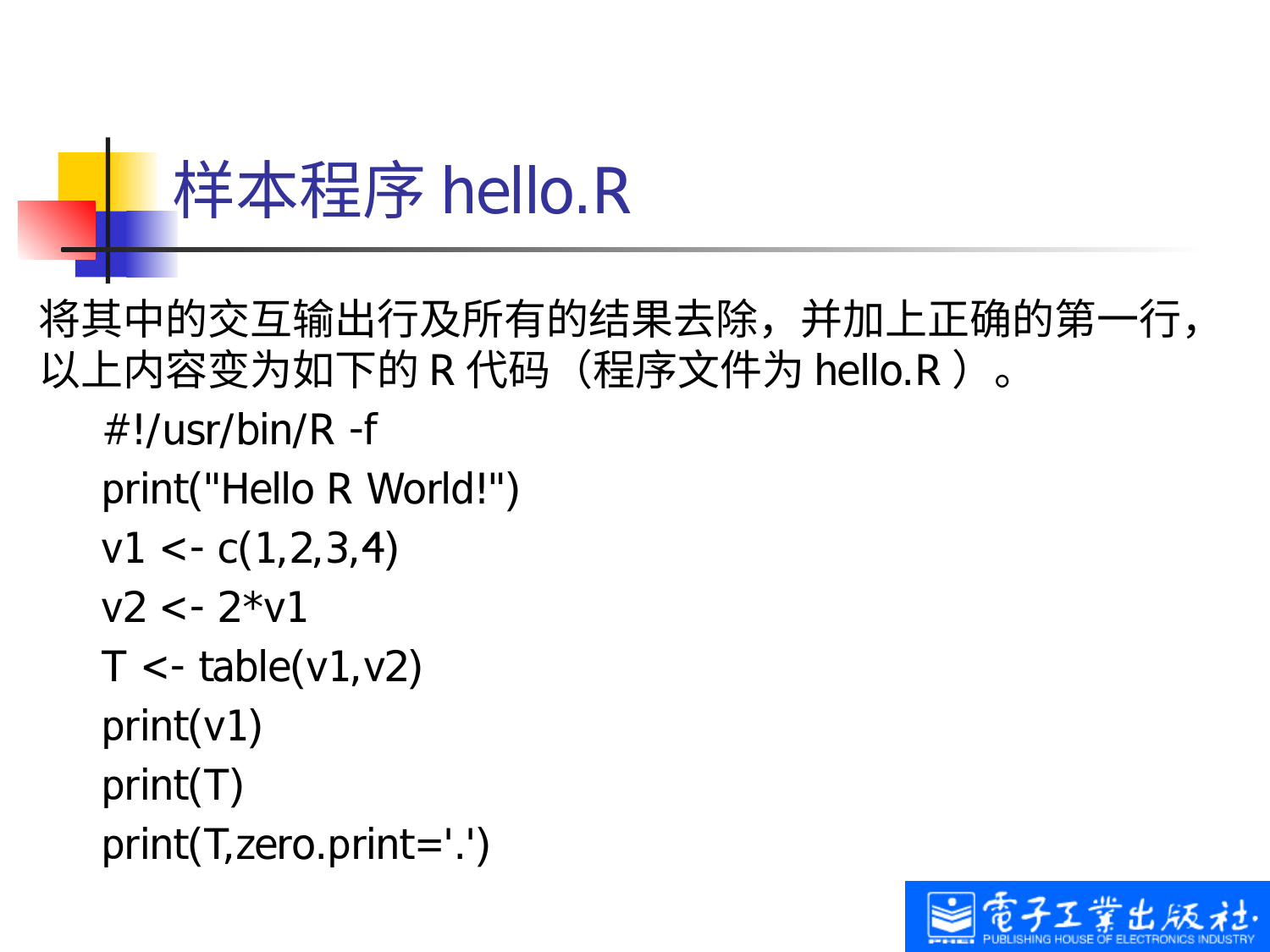

# 样本程序hello.R
将其中的交互输出行及所有的结果去除，并加上正确的第一行，以上内容变为如下的R代码（程序文件为hello.R）。
#!/usr/bin/R -f
print("Hello R World!")
v1 <- c(1,2,3,4)
v2 <- 2*v1
T <- table(v1,v2)
print(v1)
print(T)
print(T,zero.print='.')